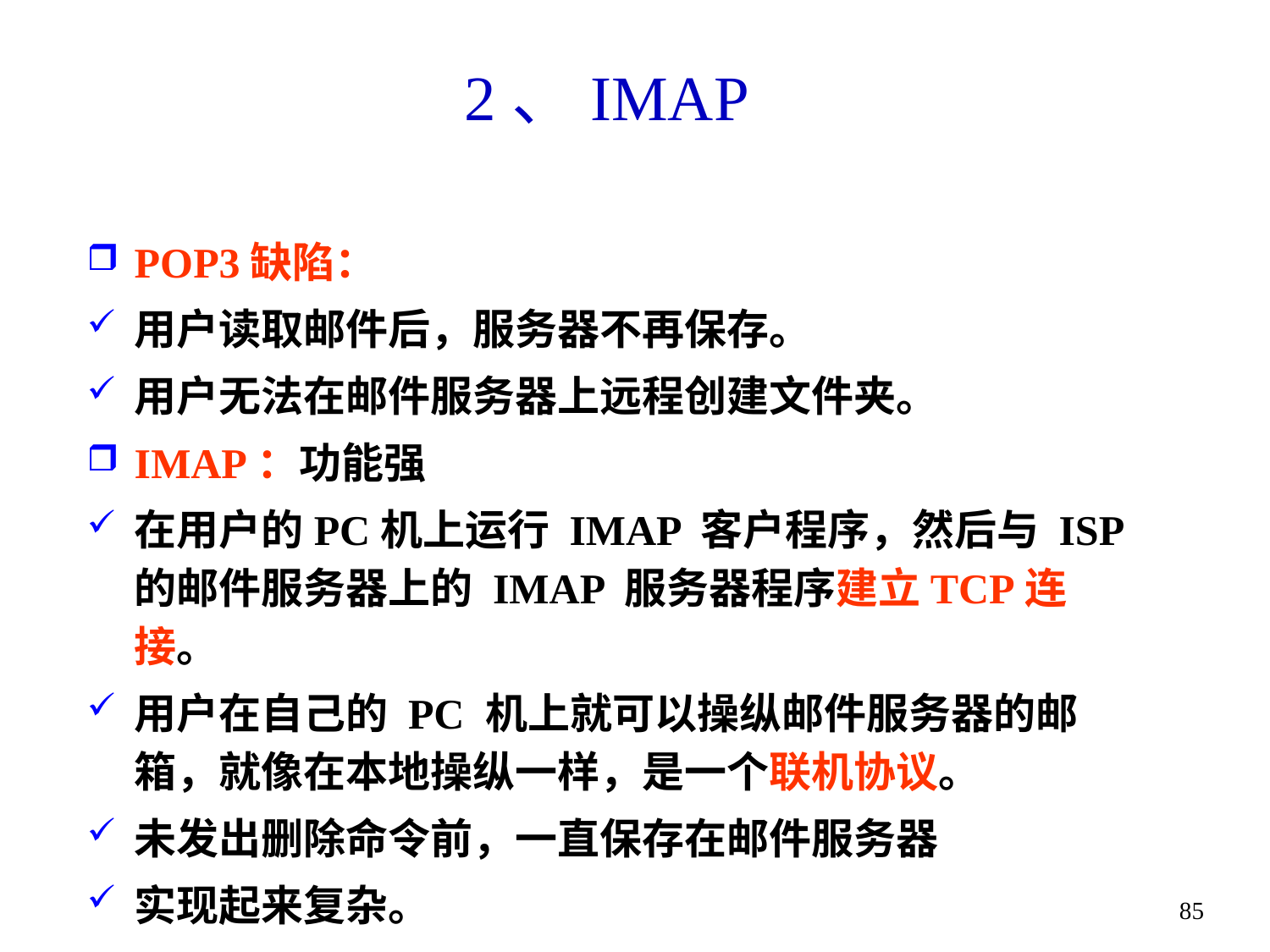

# 2、IMAP
POP3缺陷：
用户读取邮件后，服务器不再保存。
用户无法在邮件服务器上远程创建文件夹。
IMAP：功能强
在用户的PC机上运行 IMAP 客户程序，然后与 ISP 的邮件服务器上的 IMAP 服务器程序建立TCP连接。
用户在自己的 PC 机上就可以操纵邮件服务器的邮箱，就像在本地操纵一样，是一个联机协议。
未发出删除命令前，一直保存在邮件服务器
实现起来复杂。
85